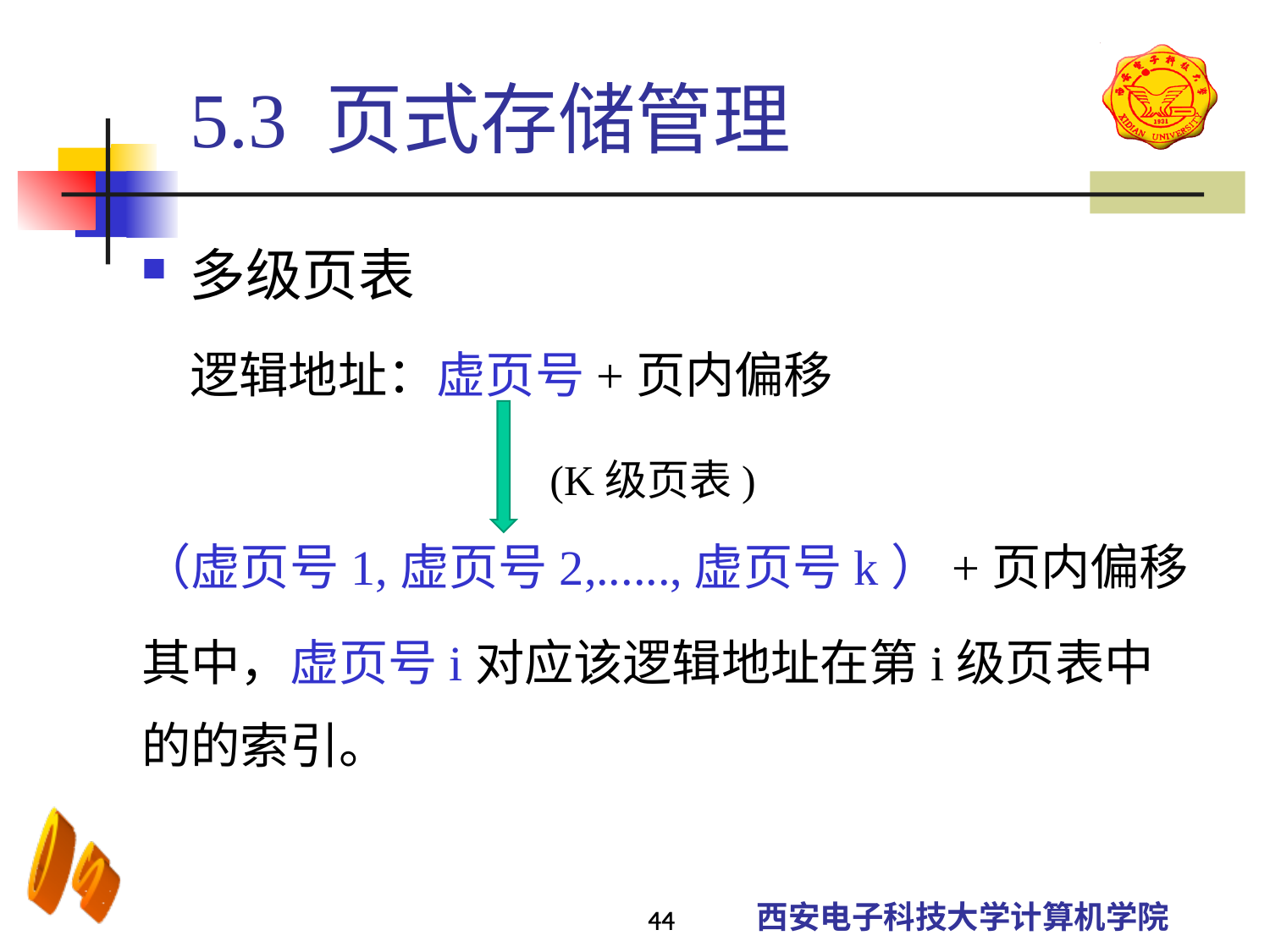

5.3 页式存储管理
多级页表
    逻辑地址：虚页号+页内偏移

（虚页号1,虚页号2,......,虚页号k）+页内偏移
其中，虚页号i对应该逻辑地址在第i级页表中的的索引。

(K级页表)
44